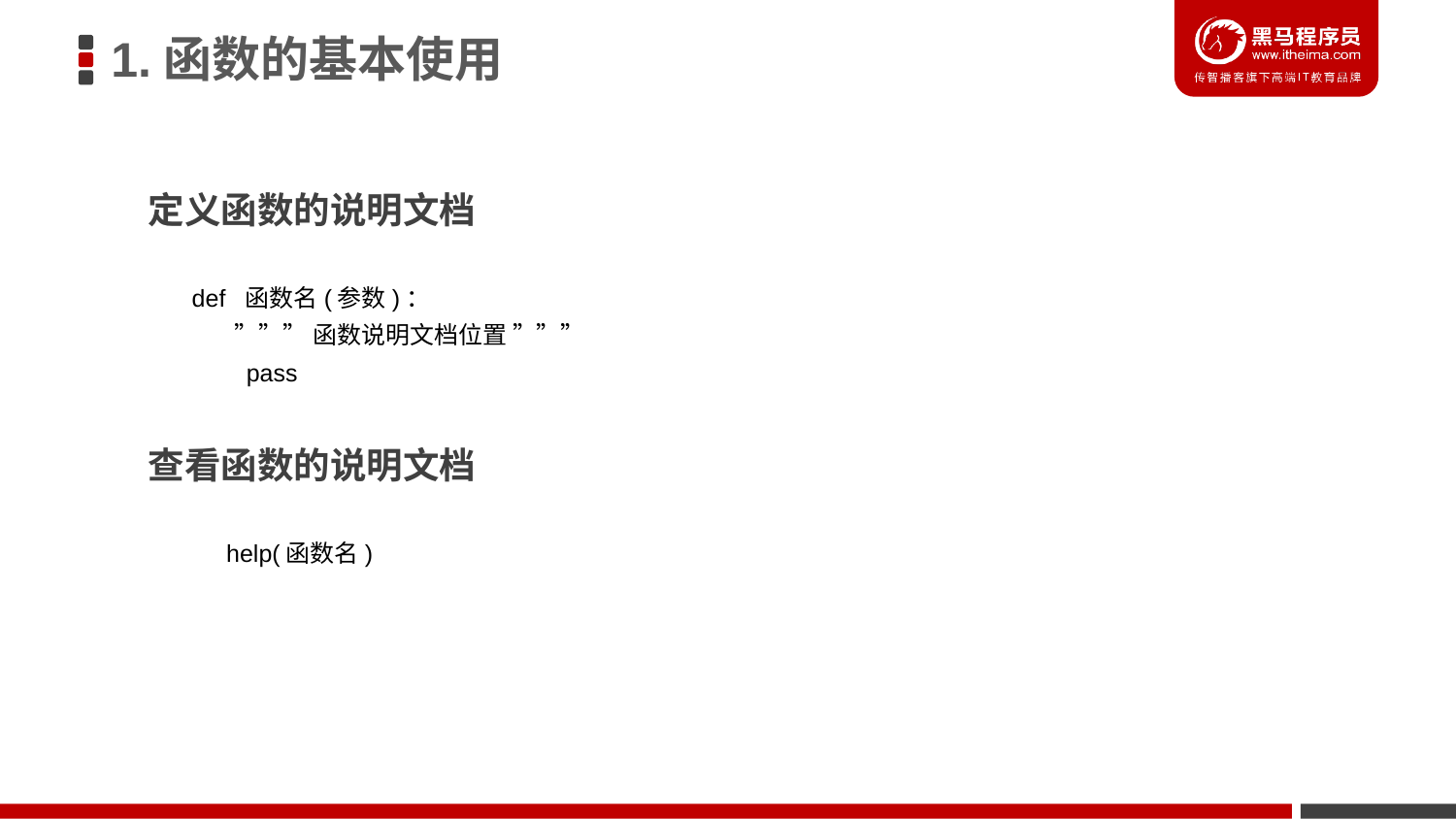

1.函数的基本使用
定义函数的说明文档
def  函数名(参数)：
        ”””函数说明文档位置 ”””
        pass
查看函数的说明文档
help(函数名)